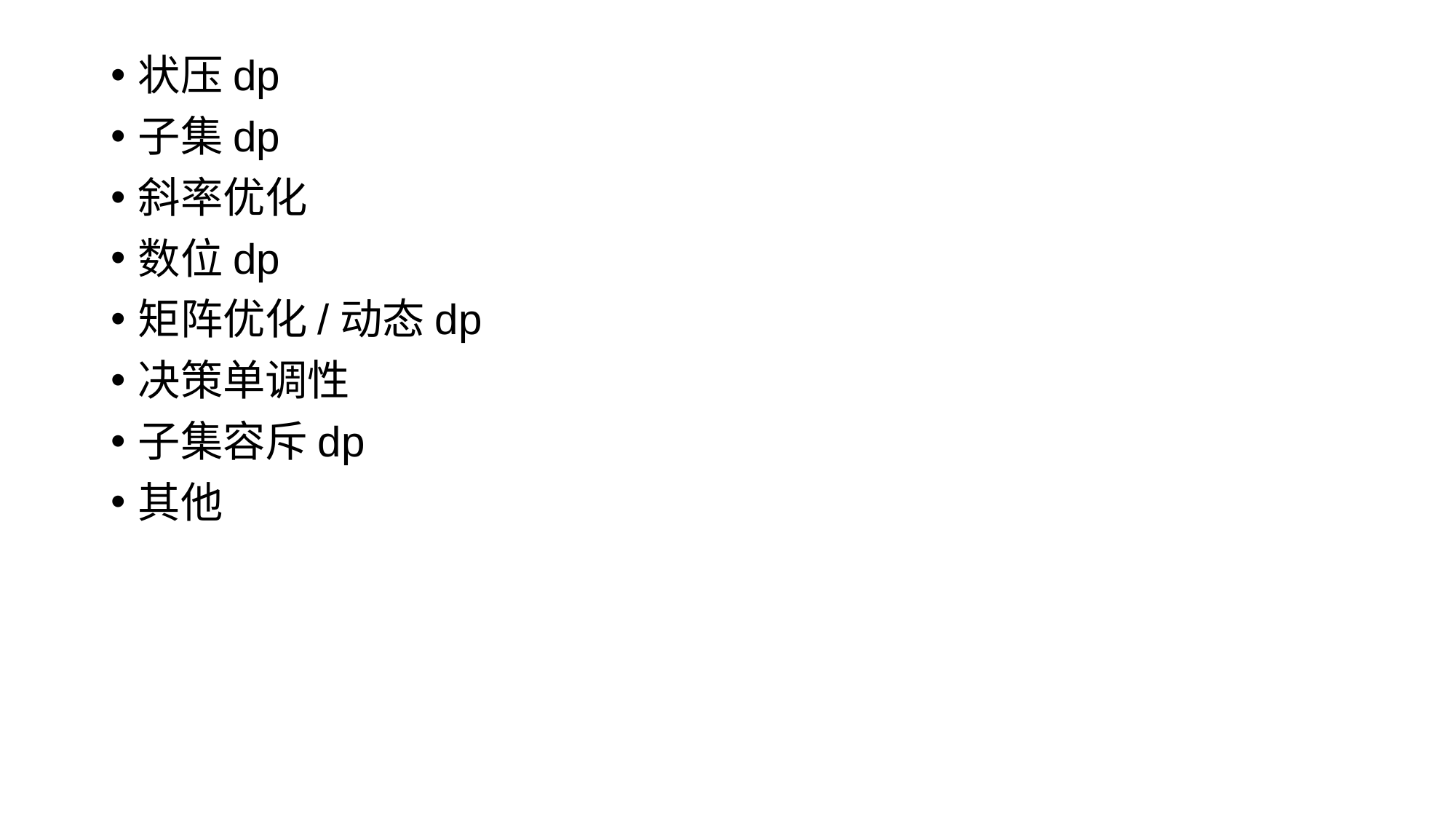

状压dp
子集dp
斜率优化
数位dp
矩阵优化/动态dp
决策单调性
子集容斥dp
其他